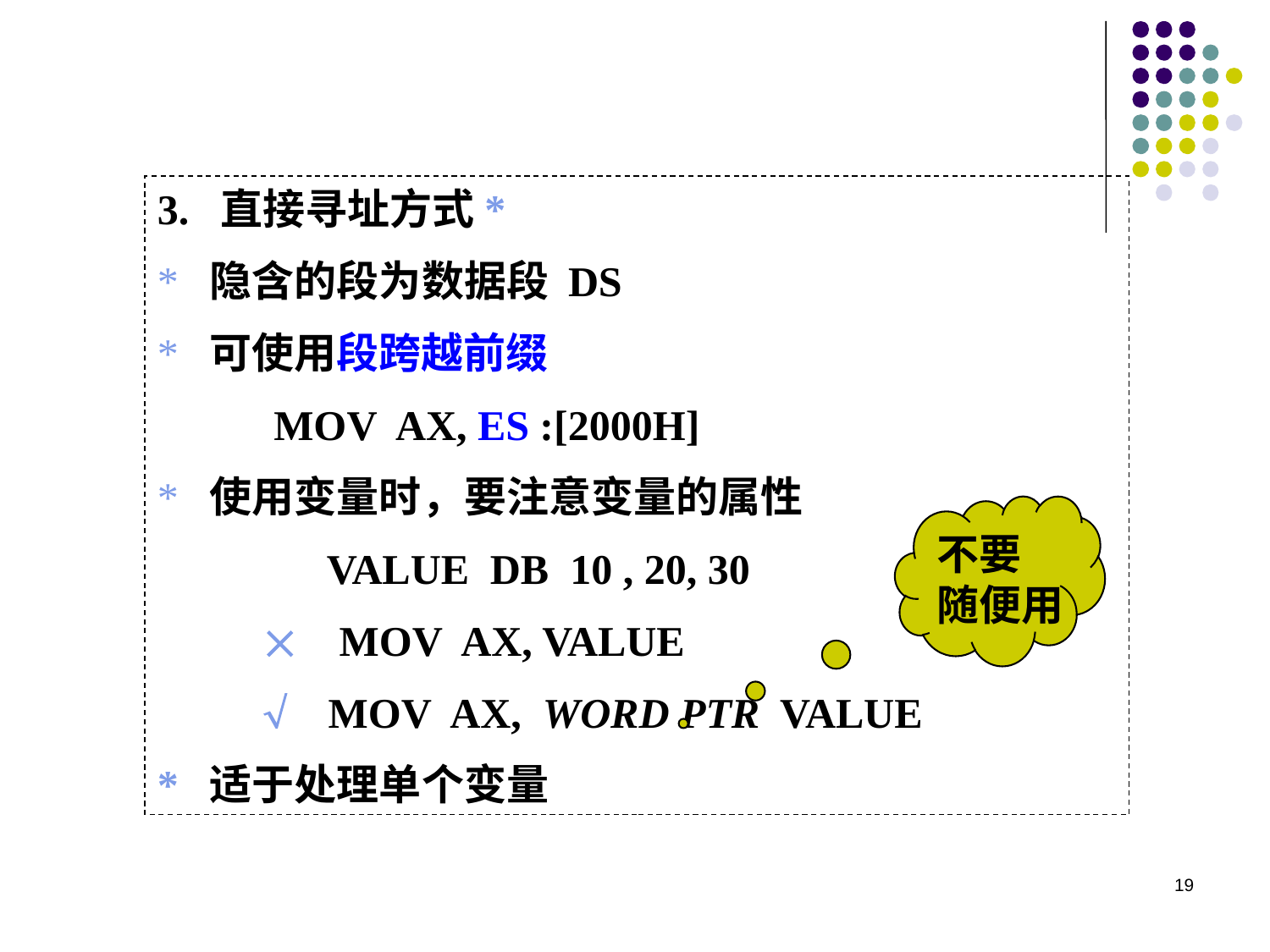

3.  直接寻址方式*
*  隐含的段为数据段 DS
*  可使用段跨越前缀
           MOV  AX, ES :[2000H]
*  使用变量时，要注意变量的属性
                VALUE  DB  10 , 20, 30
          ×    MOV  AX, VALUE
          √    MOV  AX,  WORD PTR  VALUE
*  适于处理单个变量
不要
随便用
19